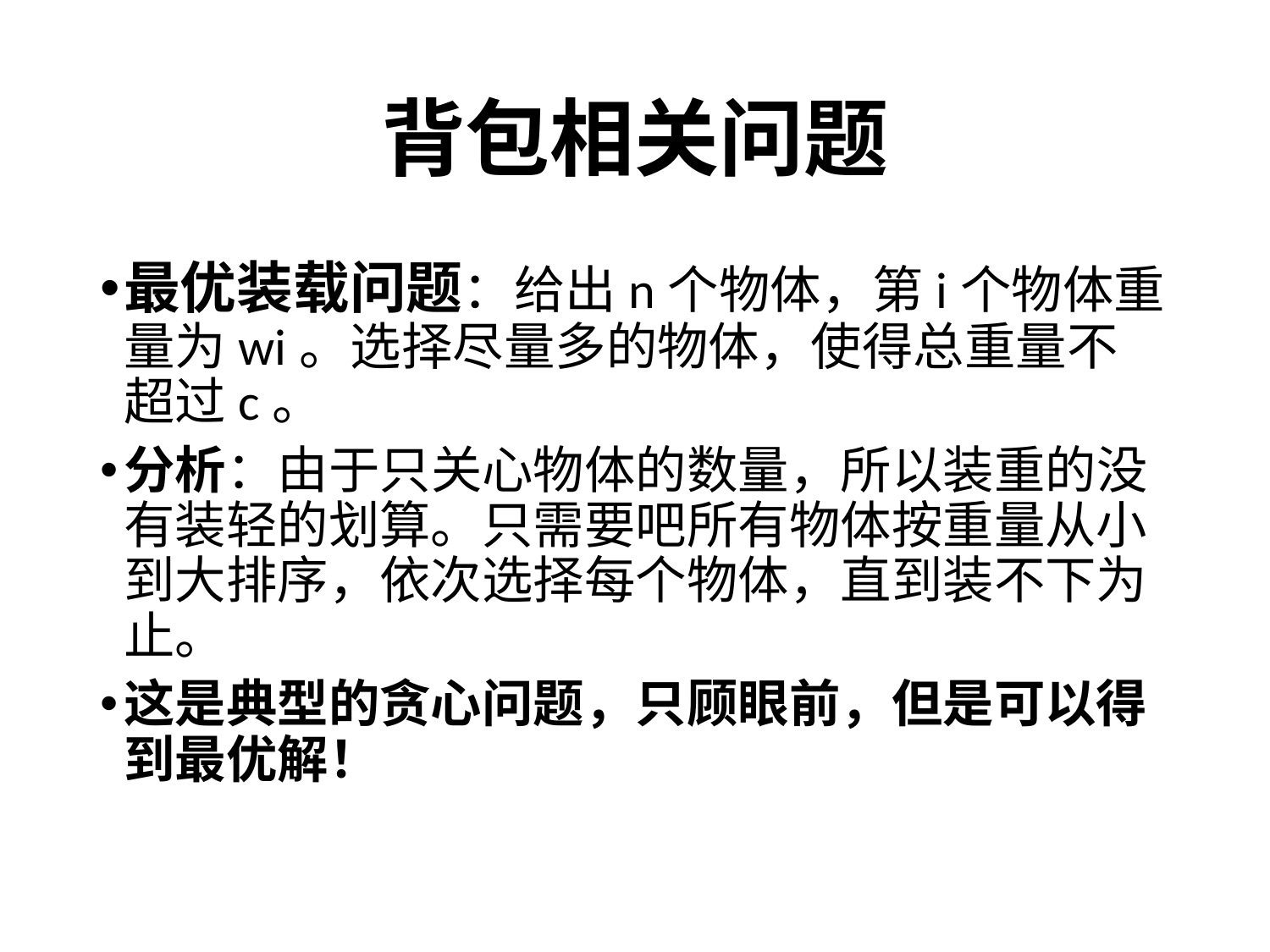

# 背包相关问题
最优装载问题：给出n个物体，第i个物体重量为wi。选择尽量多的物体，使得总重量不超过c。
分析：由于只关心物体的数量，所以装重的没有装轻的划算。只需要吧所有物体按重量从小到大排序，依次选择每个物体，直到装不下为止。
这是典型的贪心问题，只顾眼前，但是可以得到最优解！